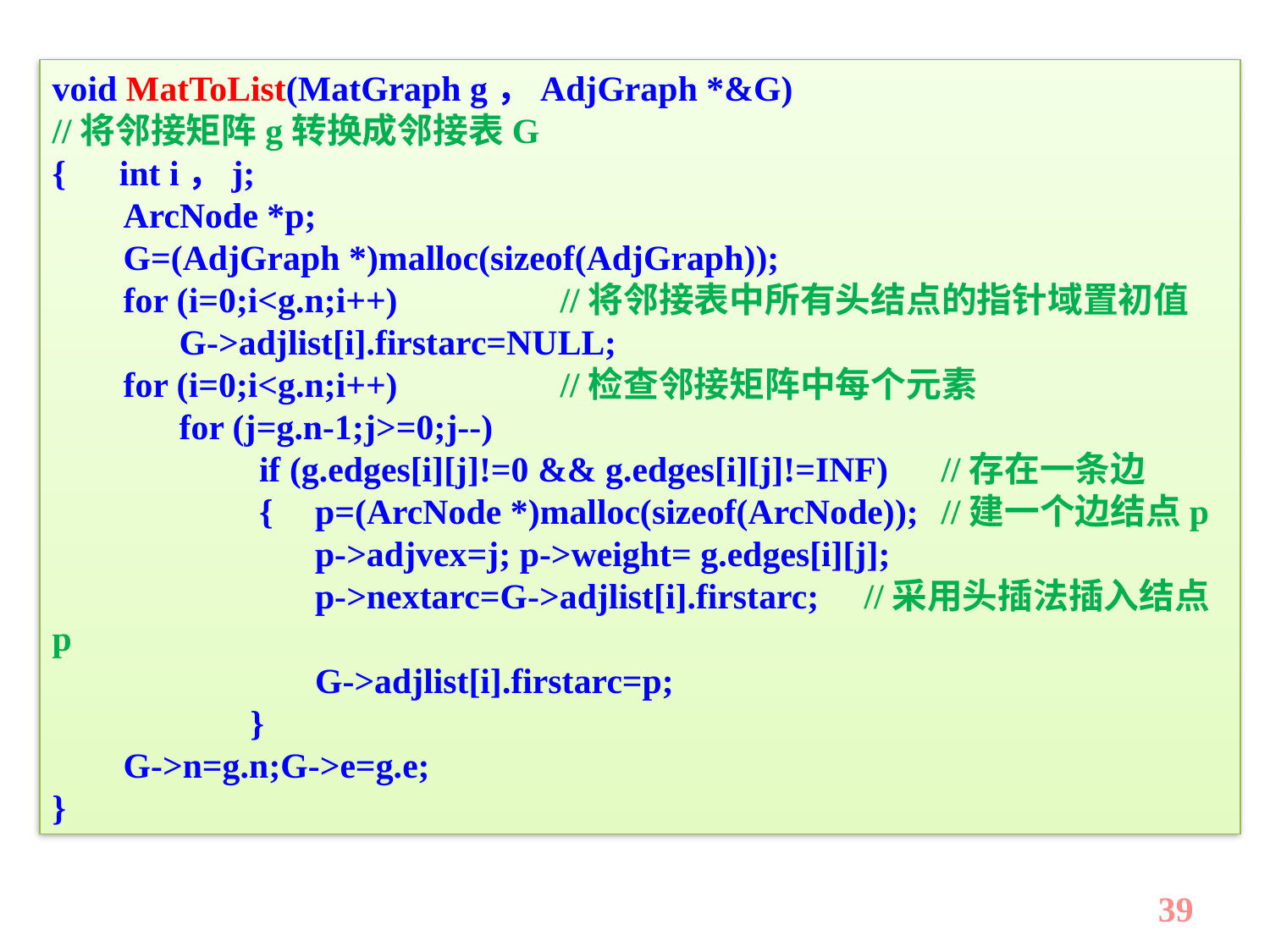

void MatToList(MatGraph g，AdjGraph *&G)
//将邻接矩阵g转换成邻接表G
{      int i，j;
        ArcNode *p;
        G=(AdjGraph *)malloc(sizeof(AdjGraph));
        for (i=0;i<g.n;i++)	 	//将邻接表中所有头结点的指针域置初值
	G->adjlist[i].firstarc=NULL;
        for (i=0;i<g.n;i++)		//检查邻接矩阵中每个元素
	for (j=g.n-1;j>=0;j--)
	         if (g.edges[i][j]!=0 && g.edges[i][j]!=INF)	//存在一条边
	         {	 p=(ArcNode *)malloc(sizeof(ArcNode));	//建一个边结点p
		 p->adjvex=j; p->weight= g.edges[i][j];
		 p->nextarc=G->adjlist[i].firstarc;     //采用头插法插入结点p
		 G->adjlist[i].firstarc=p;
	        }
        G->n=g.n;G->e=g.e;
}
39